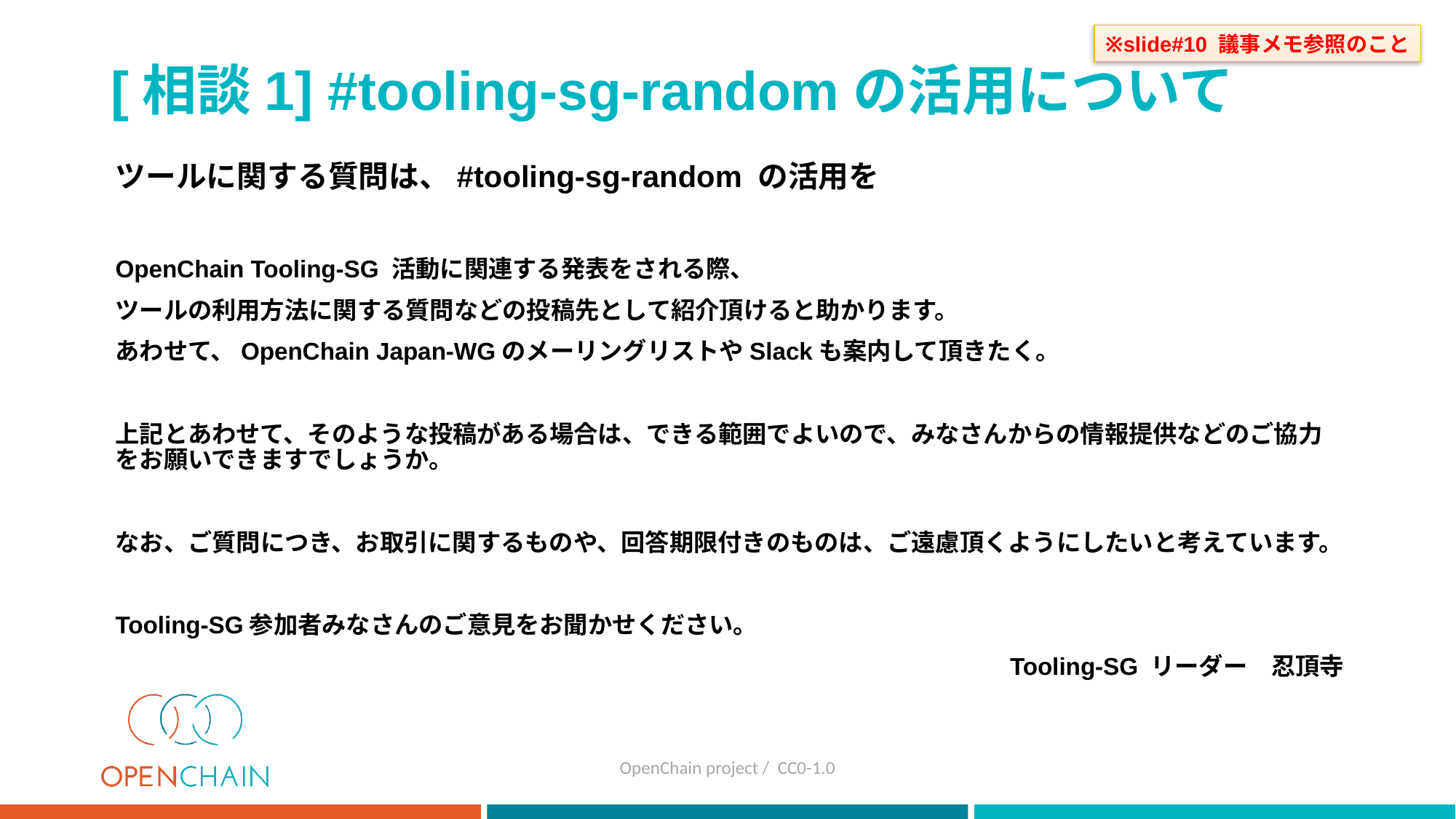

※slide#10 議事メモ参照のこと
# [相談1] #tooling-sg-randomの活用について
ツールに関する質問は、#tooling-sg-random の活用を

OpenChain Tooling-SG 活動に関連する発表をされる際、
ツールの利用方法に関する質問などの投稿先として紹介頂けると助かります。
あわせて、OpenChain Japan-WGのメーリングリストやSlackも案内して頂きたく。

上記とあわせて、そのような投稿がある場合は、できる範囲でよいので、みなさんからの情報提供などのご協力をお願いできますでしょうか。

なお、ご質問につき、お取引に関するものや、回答期限付きのものは、ご遠慮頂くようにしたいと考えています。

Tooling-SG参加者みなさんのご意見をお聞かせください。
Tooling-SG リーダー　忍頂寺
OpenChain project /  CC0-1.0